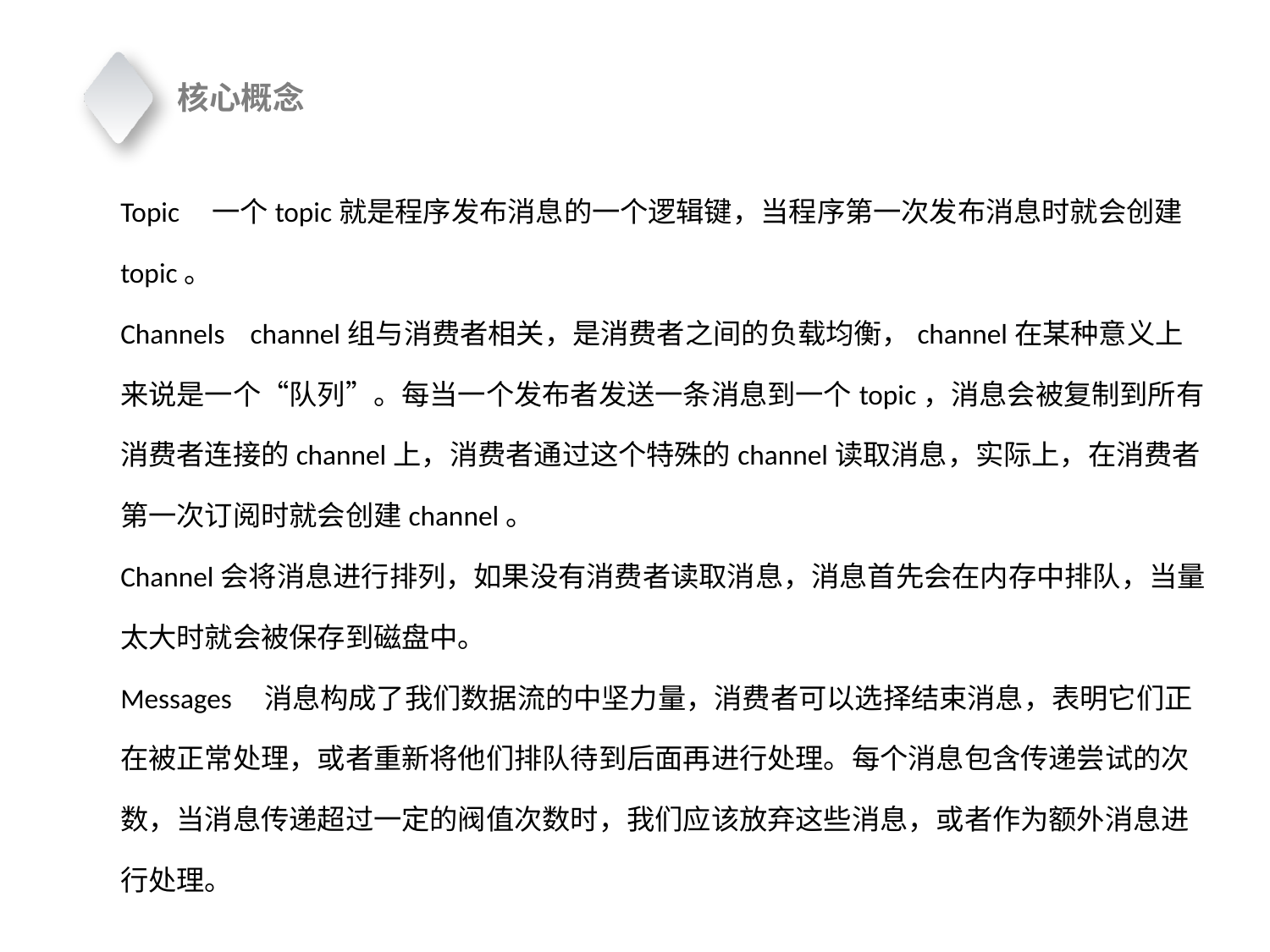

核心概念
Topic    一个topic就是程序发布消息的一个逻辑键，当程序第一次发布消息时就会创建topic。
Channels    channel组与消费者相关，是消费者之间的负载均衡，channel在某种意义上来说是一个“队列”。每当一个发布者发送一条消息到一个topic，消息会被复制到所有消费者连接的channel上，消费者通过这个特殊的channel读取消息，实际上，在消费者第一次订阅时就会创建channel。
Channel会将消息进行排列，如果没有消费者读取消息，消息首先会在内存中排队，当量太大时就会被保存到磁盘中。
Messages    消息构成了我们数据流的中坚力量，消费者可以选择结束消息，表明它们正在被正常处理，或者重新将他们排队待到后面再进行处理。每个消息包含传递尝试的次数，当消息传递超过一定的阀值次数时，我们应该放弃这些消息，或者作为额外消息进行处理。